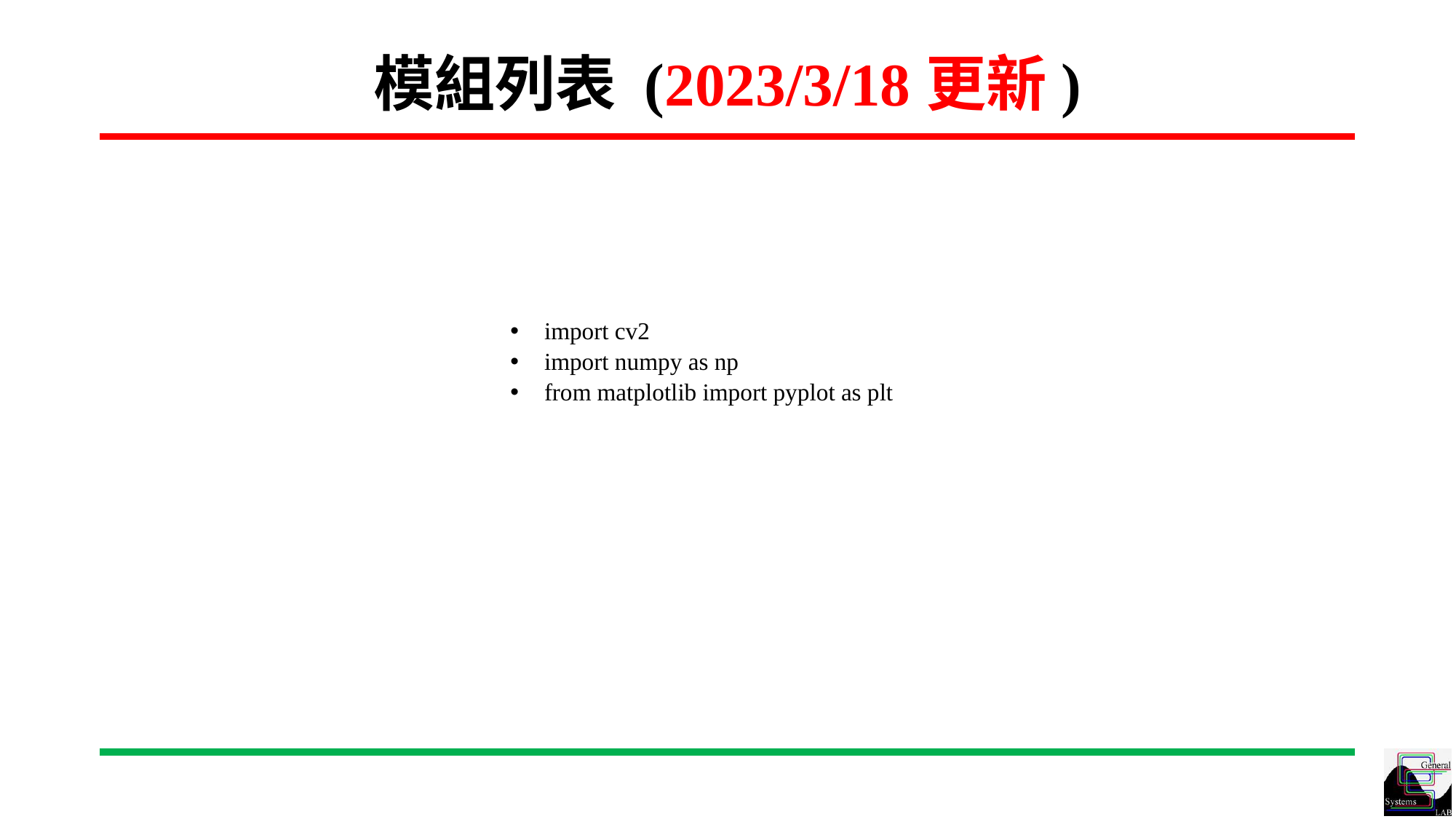

# 模組列表 (2023/3/18更新)

import cv2
import numpy as np
from matplotlib import pyplot as plt